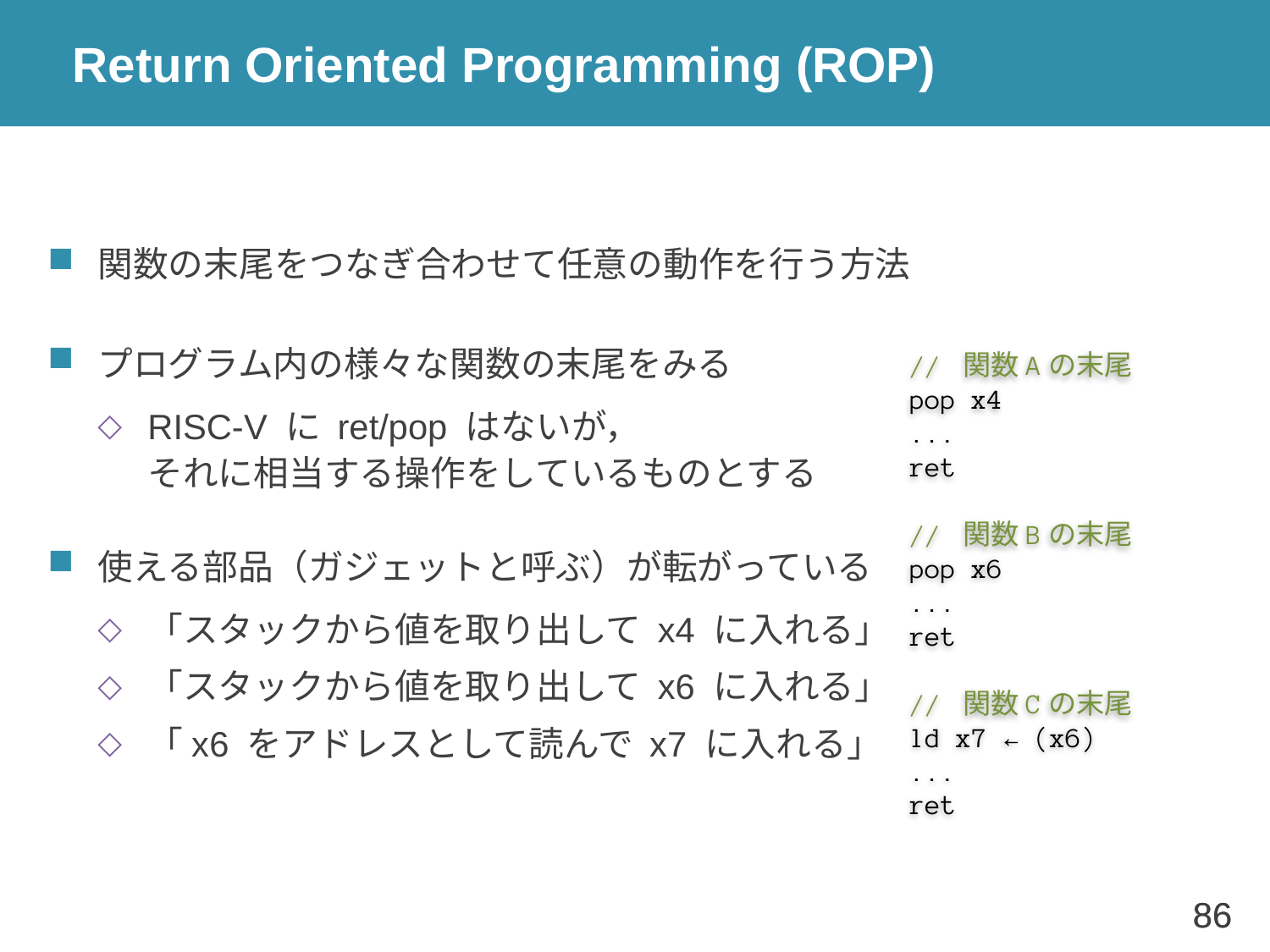

# Return Oriented Programming (ROP)
関数の末尾をつなぎ合わせて任意の動作を行う方法
プログラム内の様々な関数の末尾をみる
RISC-V に ret/pop はないが，
それに相当する操作をしているものとする
使える部品（ガジェットと呼ぶ）が転がっている
「スタックから値を取り出して x4 に入れる」
「スタックから値を取り出して x6 に入れる」
「x6 をアドレスとして読んで x7 に入れる」
// 関数Aの末尾
pop x4
...
ret

// 関数Bの末尾
pop x6
...
ret

// 関数Cの末尾
ld x7 ← (x6)
...
ret